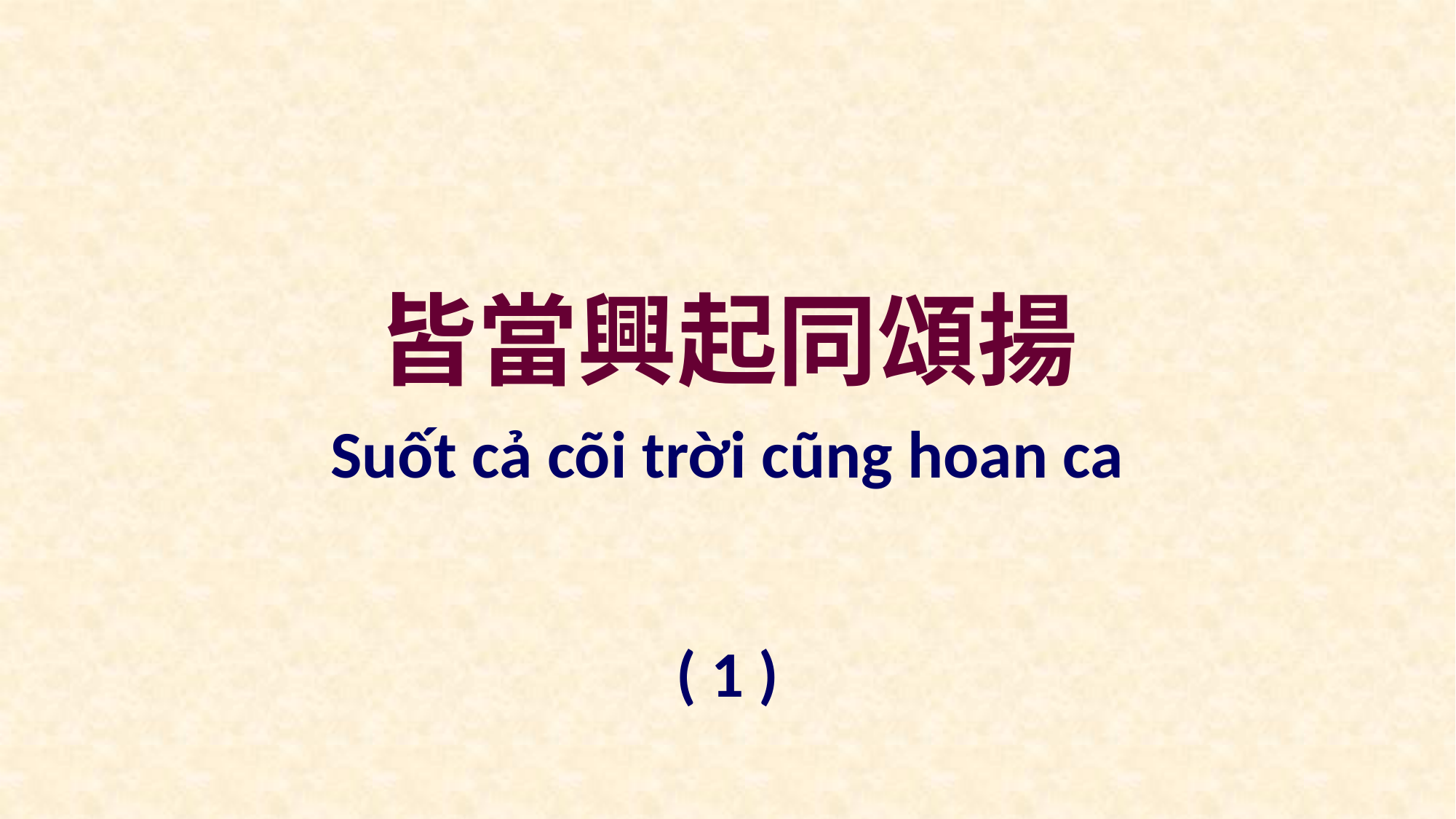

皆當興起同頌揚
Suốt cả cõi trời cũng hoan ca
( 1 )